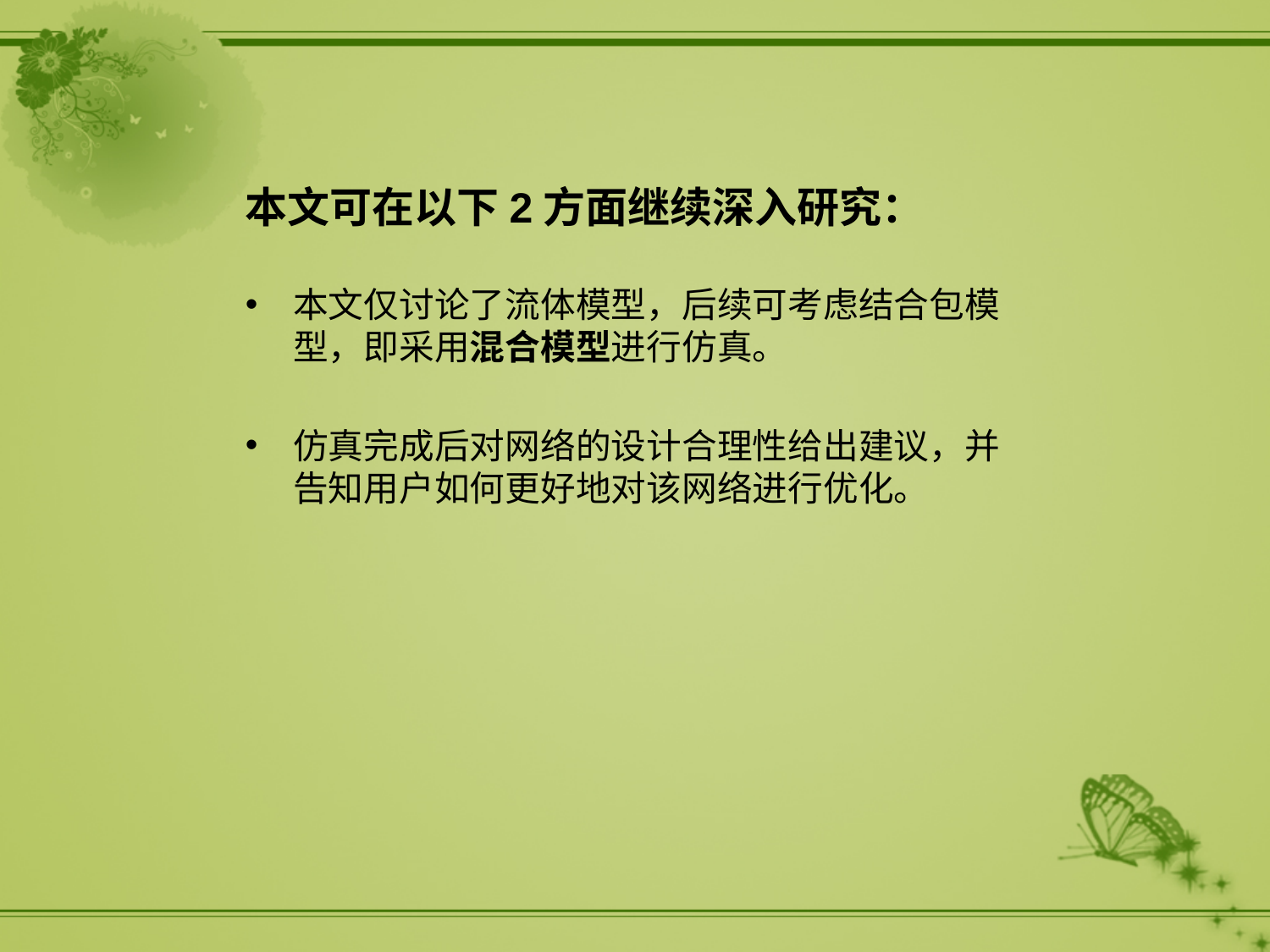

本文可在以下2方面继续深入研究：

本文仅讨论了流体模型，后续可考虑结合包模型，即采用混合模型进行仿真。

仿真完成后对网络的设计合理性给出建议，并告知用户如何更好地对该网络进行优化。